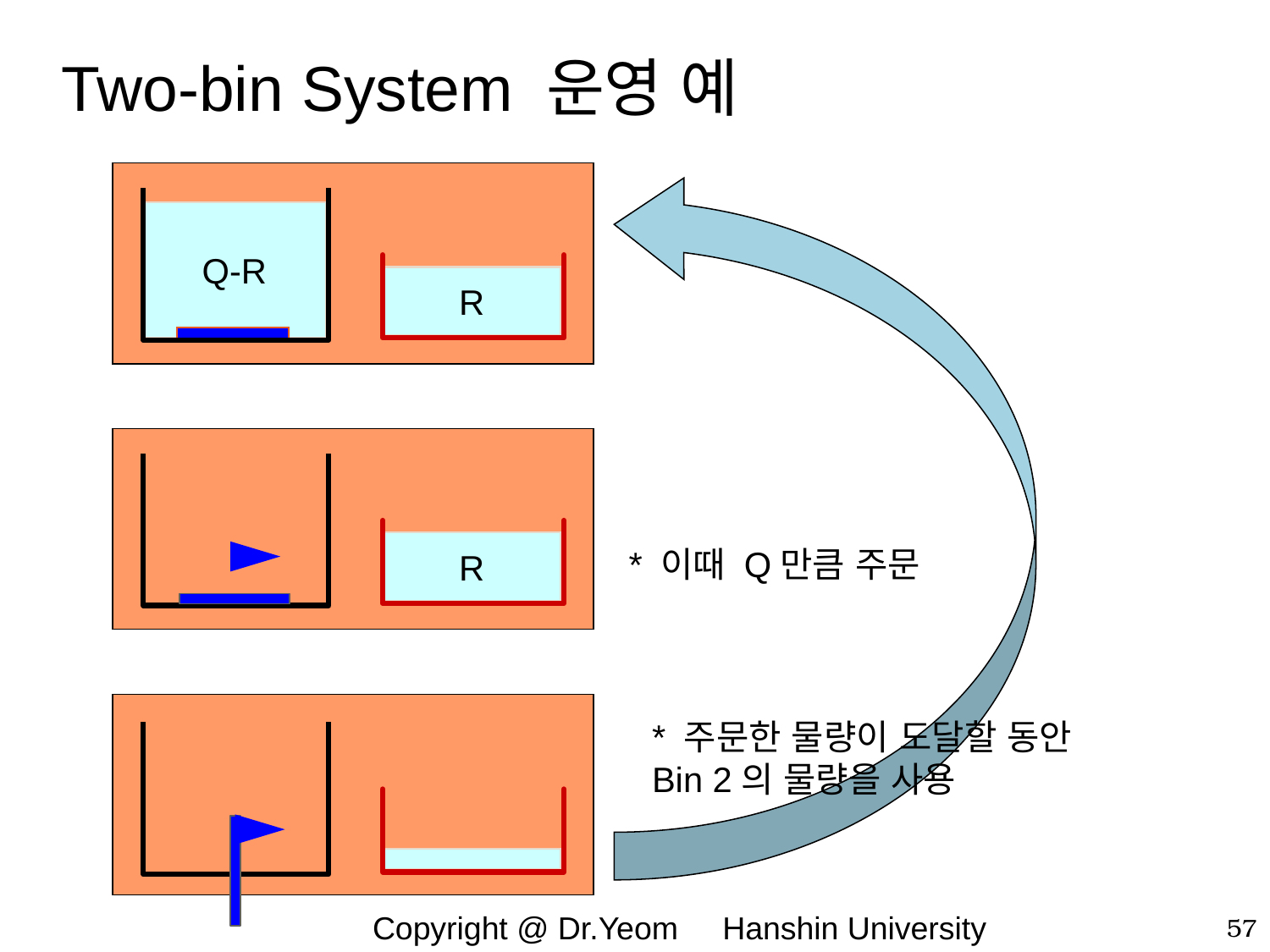

# Two-bin System 운영 예

Q-R

R

R

* 이때 Q만큼 주문

* 주문한 물량이 도달할 동안
Bin 2의 물량을 사용
57